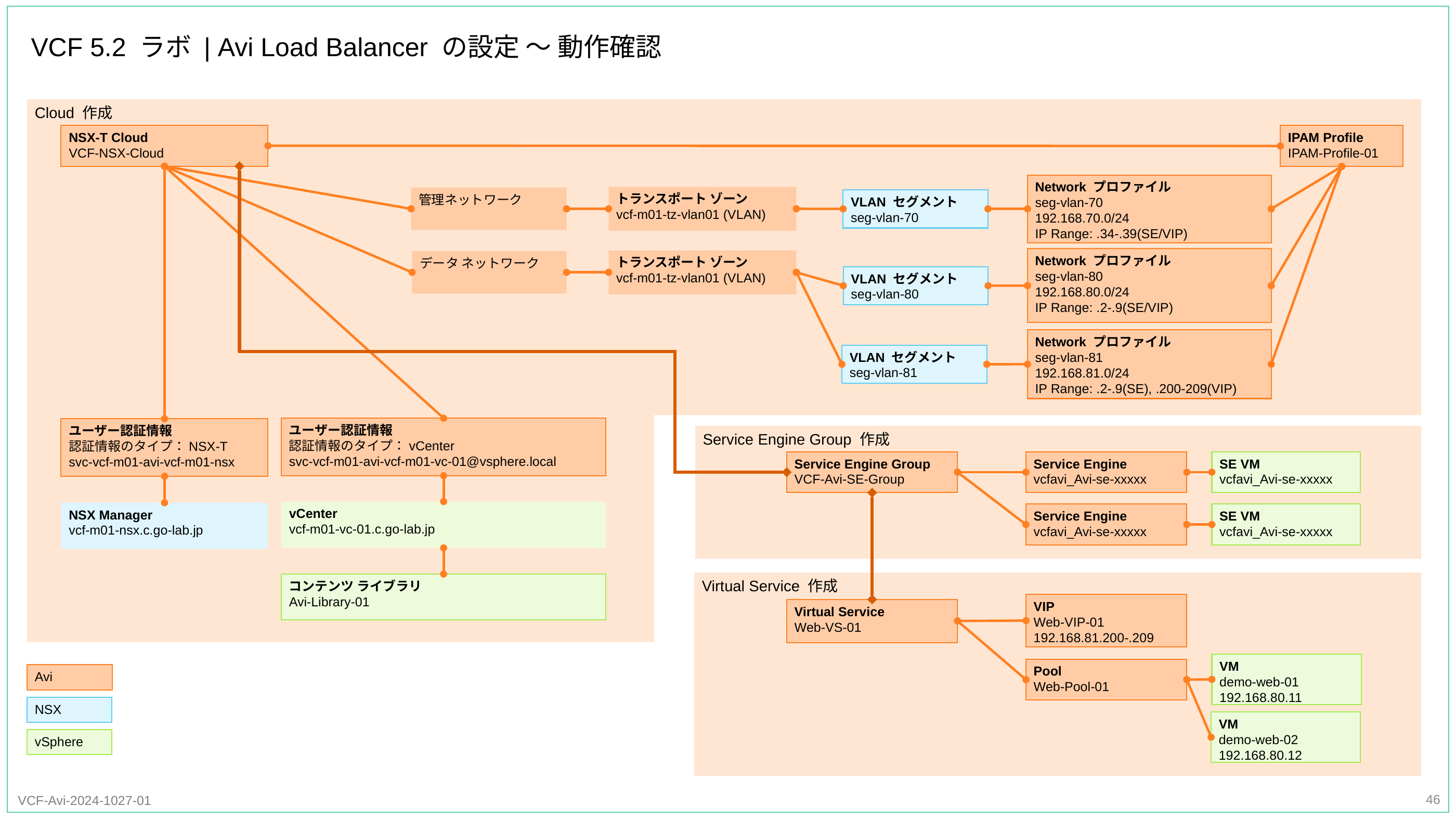

# VCF 5.2 ラボ | Avi Load Balancer の設定 ～ 動作確認
46